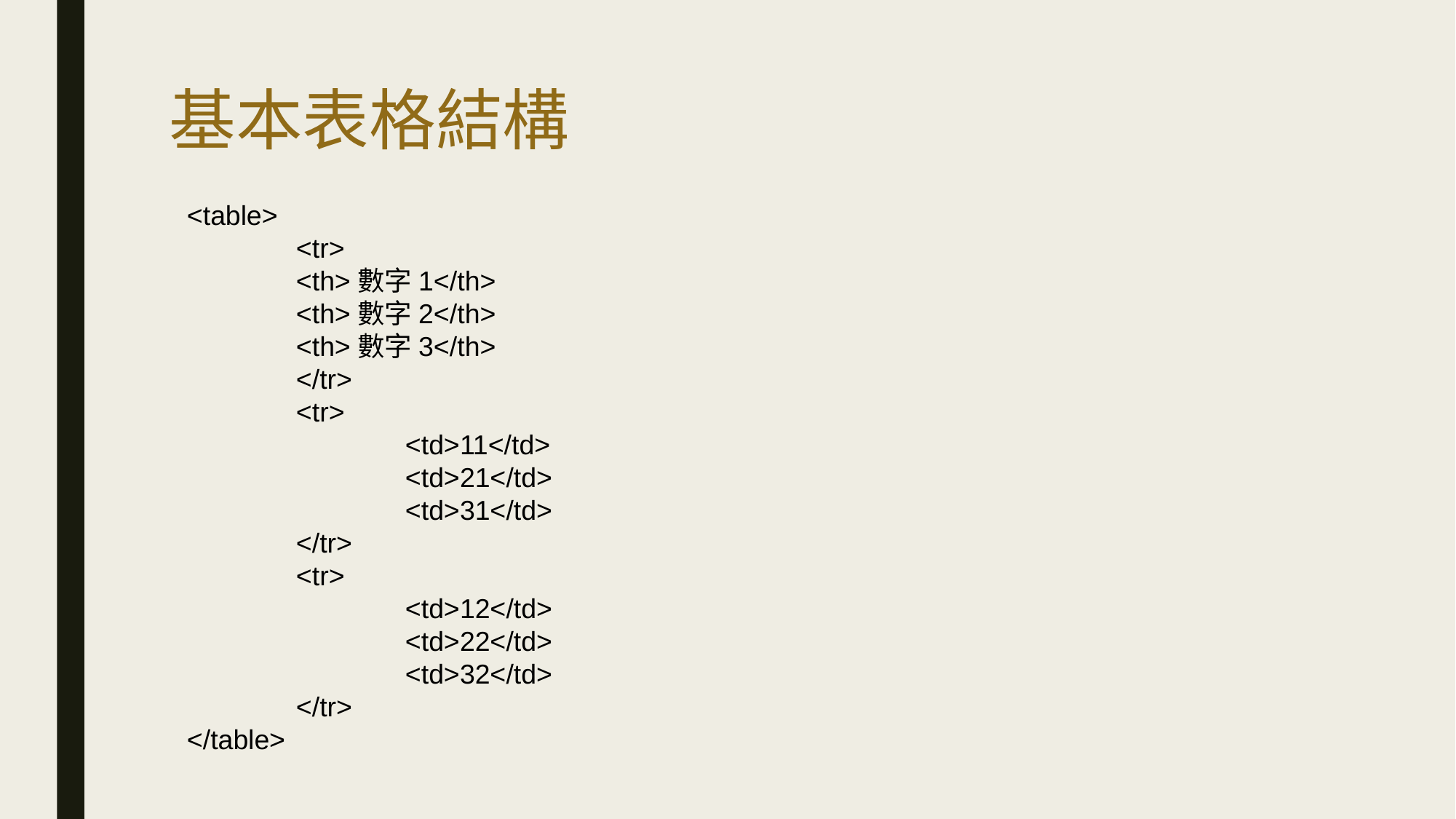

# 基本表格結構
<table>
	<tr>
	<th>數字1</th>
	<th>數字2</th>
	<th>數字3</th>
	</tr>
	<tr>
		<td>11</td>
		<td>21</td>
		<td>31</td>
	</tr>
	<tr>
		<td>12</td>
		<td>22</td>
		<td>32</td>
	</tr>
</table>